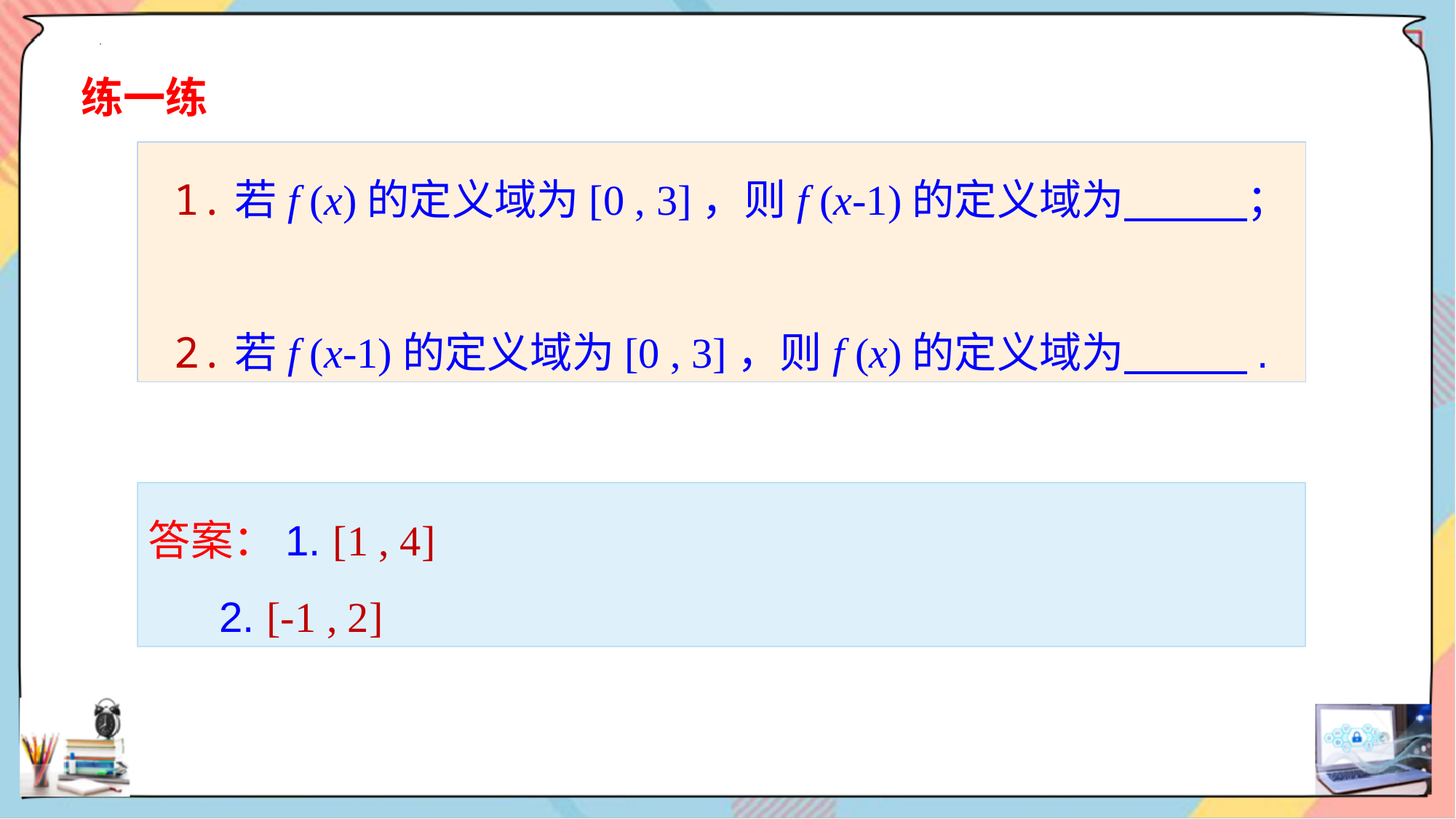

练一练
 1.若f (x)的定义域为[0 , 3]，则f (x-1)的定义域为             ；
 2.若f (x-1)的定义域为[0 , 3]，则f (x)的定义域为             .
答案：1. [1 , 4]
      2. [-1 , 2]